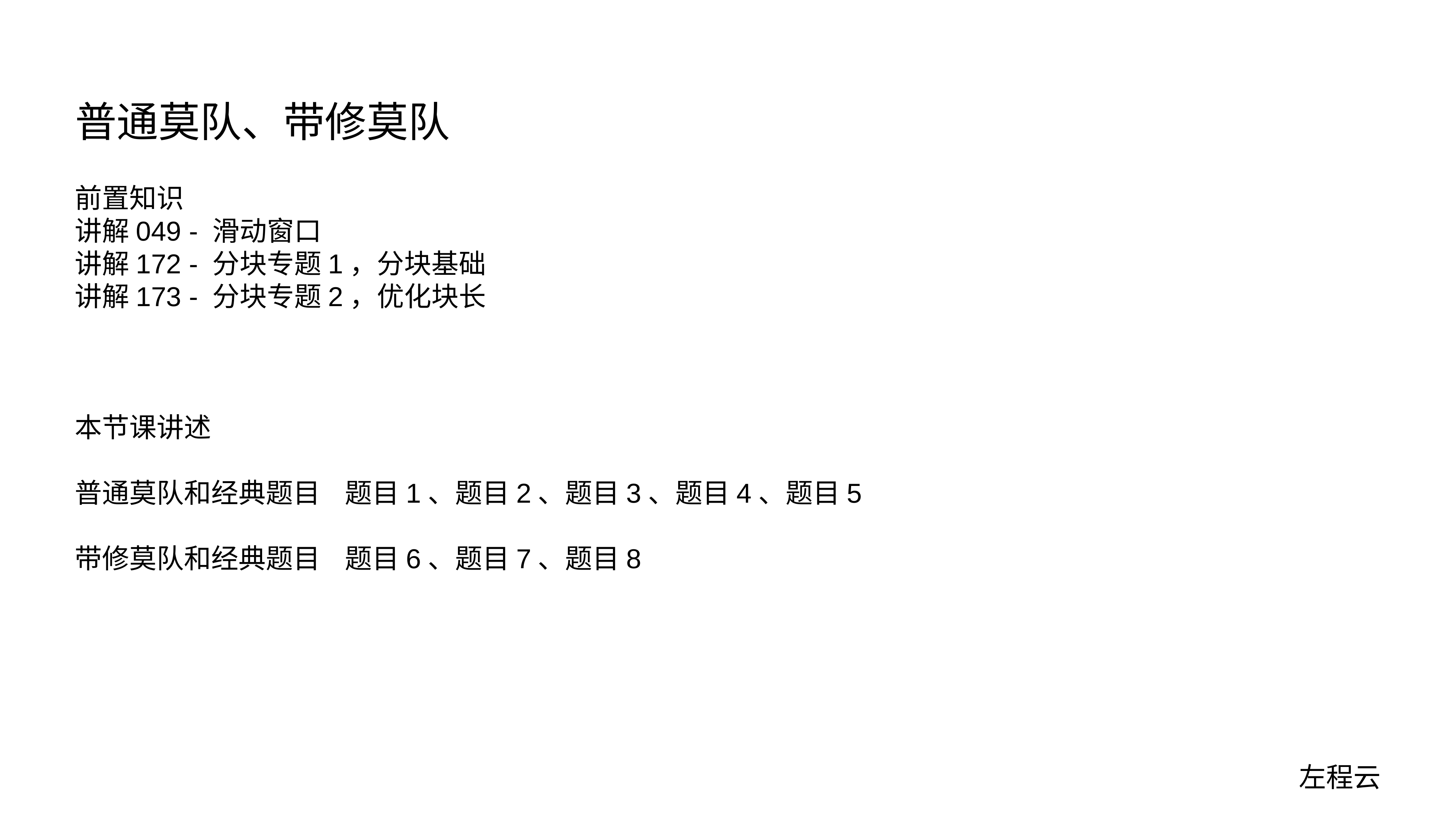

# 普通莫队、带修莫队
前置知识
讲解049 - 滑动窗口
讲解172 - 分块专题1，分块基础
讲解173 - 分块专题2，优化块长

本节课讲述

普通莫队和经典题目    题目1、题目2、题目3、题目4、题目5

带修莫队和经典题目    题目6、题目7、题目8
左程云